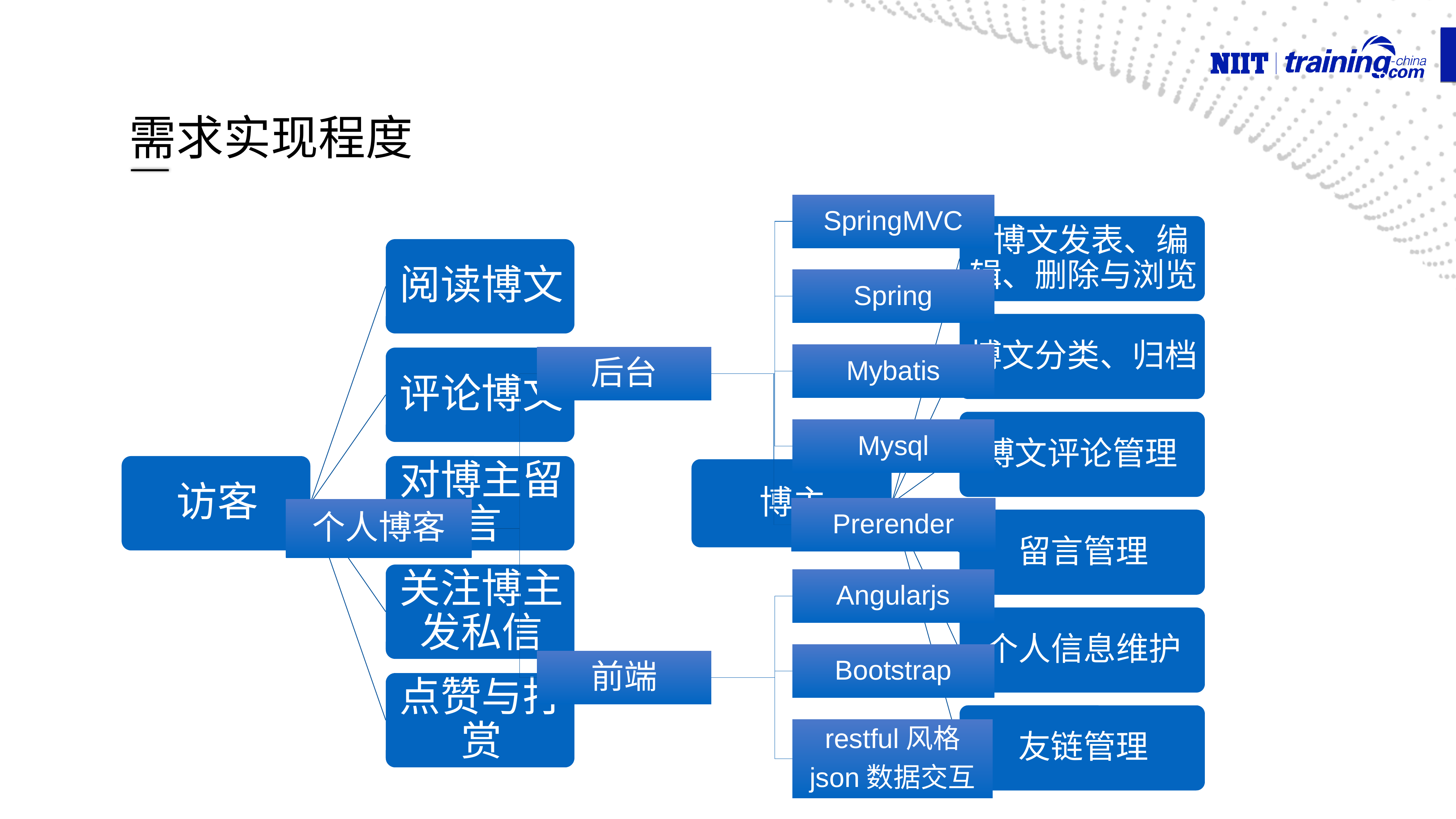

# 需求实现程度

个人博客
后台
SpringMVC
Spring
Mybatis
Mysql
Prerender
前端
Angularjs
Bootstrap
restful风格
json数据交互
博主

 博文发表、编辑、删除与浏览

博文分类、归档

博文评论管理

留言管理

个人信息维护

友链管理
访客

阅读博文

评论博文

对博主留言

关注博主发私信

点赞与打赏